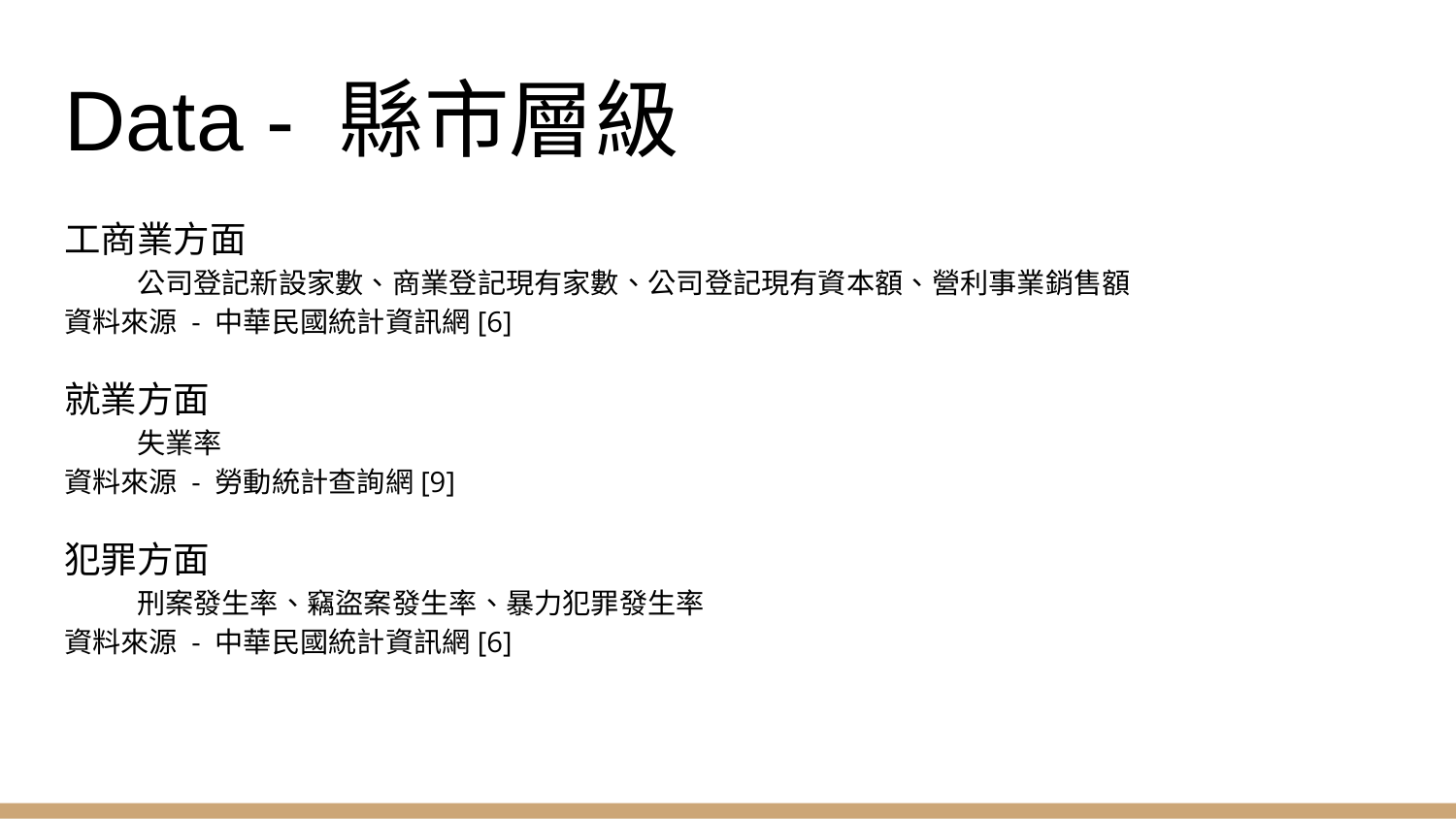

# Data - 縣市層級
工商業方面
          公司登記新設家數、商業登記現有家數、公司登記現有資本額、營利事業銷售額
資料來源 - 中華民國統計資訊網[6]
就業方面
          失業率
資料來源 - 勞動統計查詢網[9]
犯罪方面
          刑案發生率、竊盜案發生率、暴力犯罪發生率
資料來源 - 中華民國統計資訊網[6]